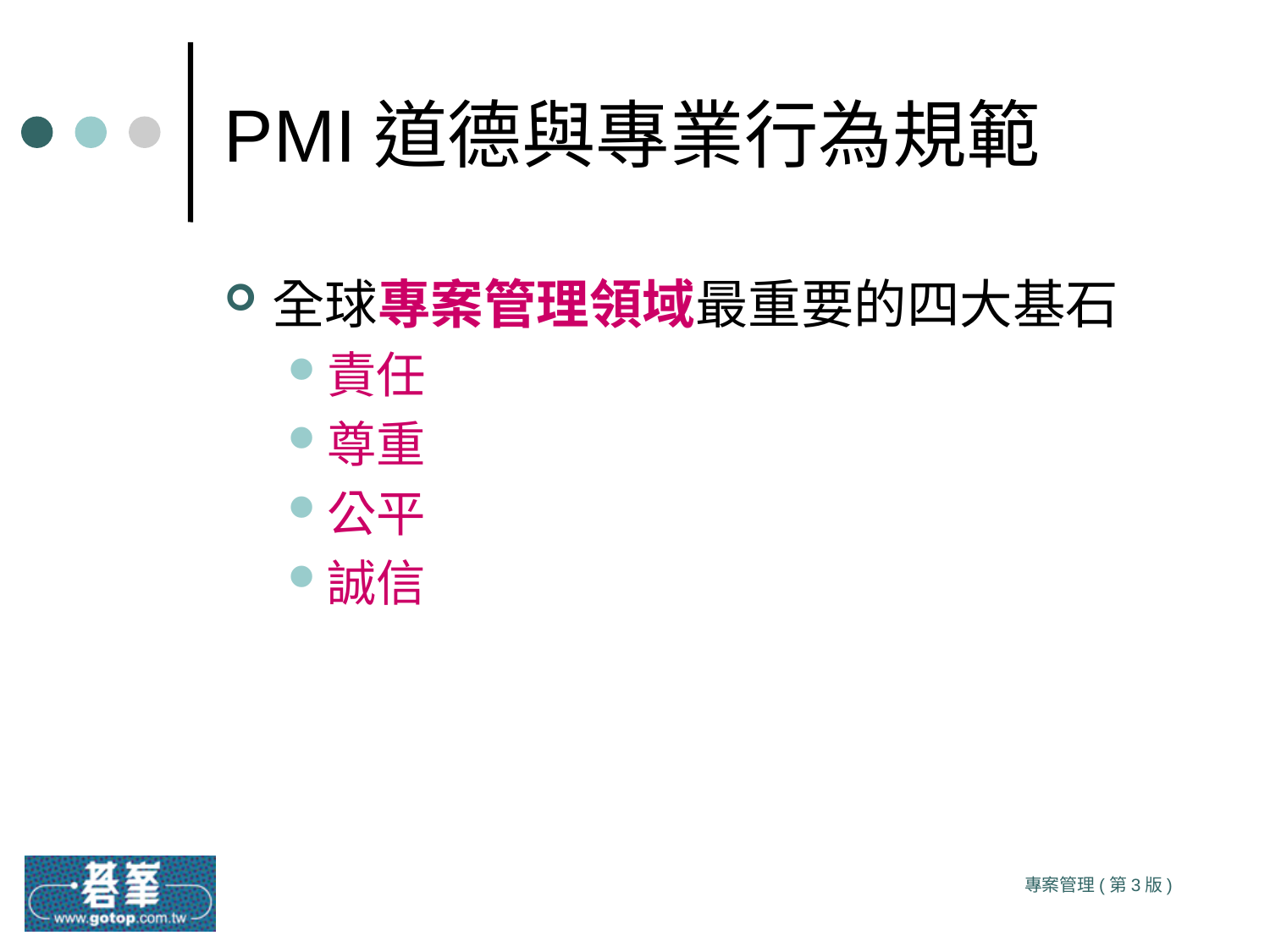

# PMI道德與專業行為規範
全球專案管理領域最重要的四大基石
責任
尊重
公平
誠信
專案管理(第3版)